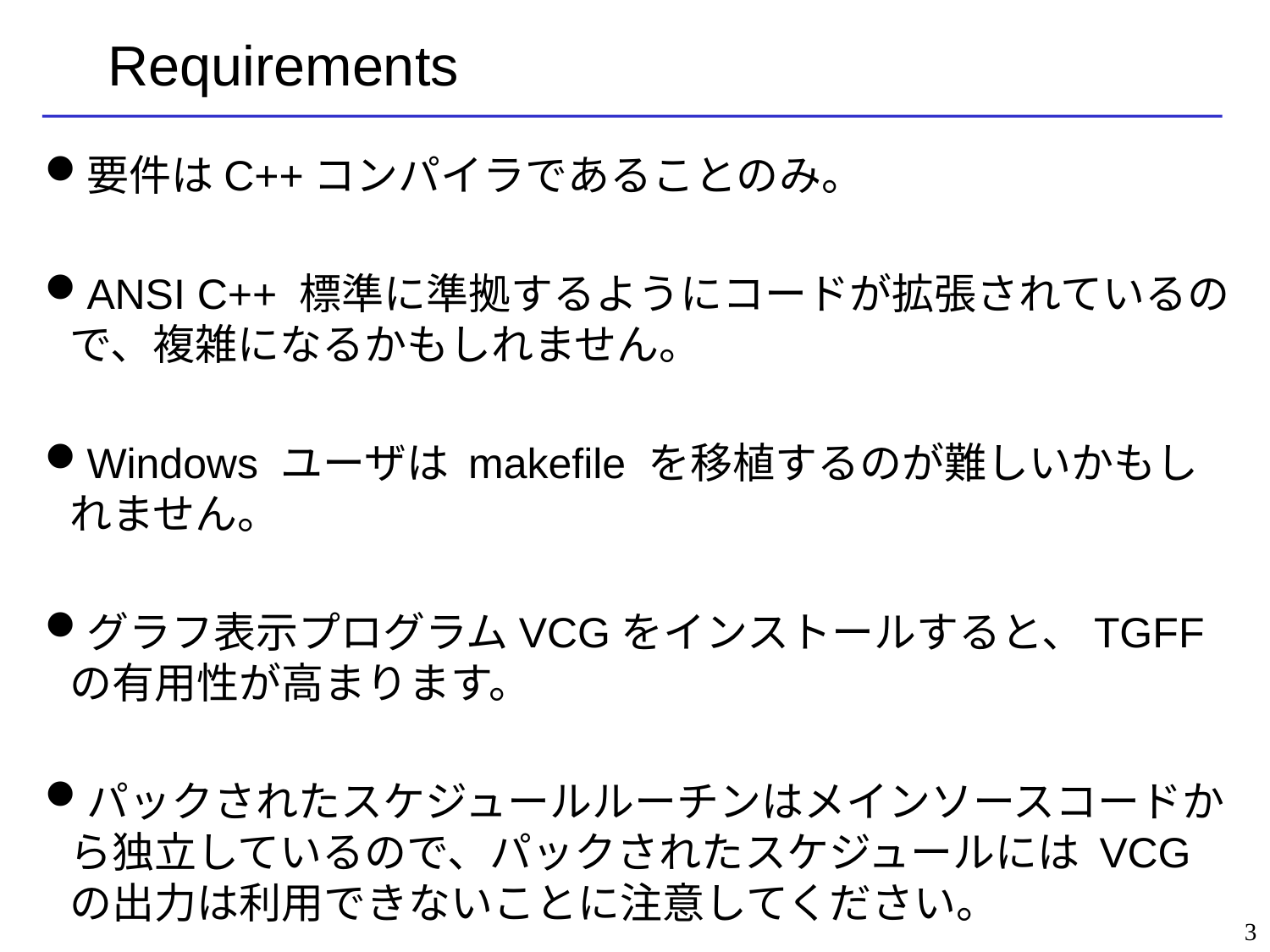

# Requirements
要件はC++コンパイラであることのみ。

ANSI C++ 標準に準拠するようにコードが拡張されているので、複雑になるかもしれません。

Windows ユーザは makefile を移植するのが難しいかもしれません。

グラフ表示プログラムVCGをインストールすると、TGFFの有用性が高まります。

パックされたスケジュールルーチンはメインソースコードから独立しているので、パックされたスケジュールには VCG の出力は利用できないことに注意してください。
3